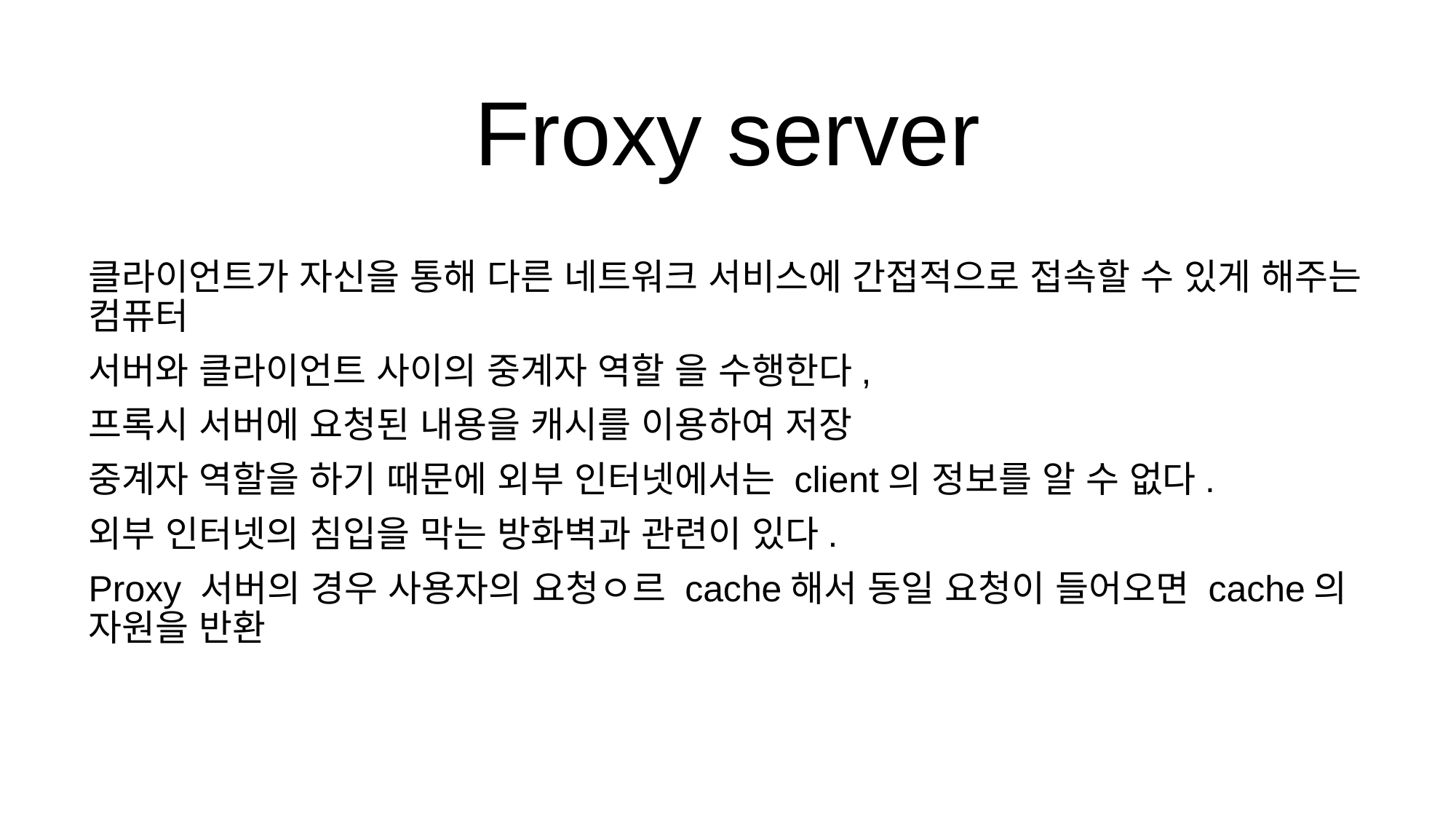

# Froxy server
클라이언트가 자신을 통해 다른 네트워크 서비스에 간접적으로 접속할 수 있게 해주는 컴퓨터
서버와 클라이언트 사이의 중계자 역할 을 수행한다,
프록시 서버에 요청된 내용을 캐시를 이용하여 저장
중계자 역할을 하기 때문에 외부 인터넷에서는 client의 정보를 알 수 없다.
외부 인터넷의 침입을 막는 방화벽과 관련이 있다.
Proxy 서버의 경우 사용자의 요청ㅇ르 cache해서 동일 요청이 들어오면 cache의 자원을 반환